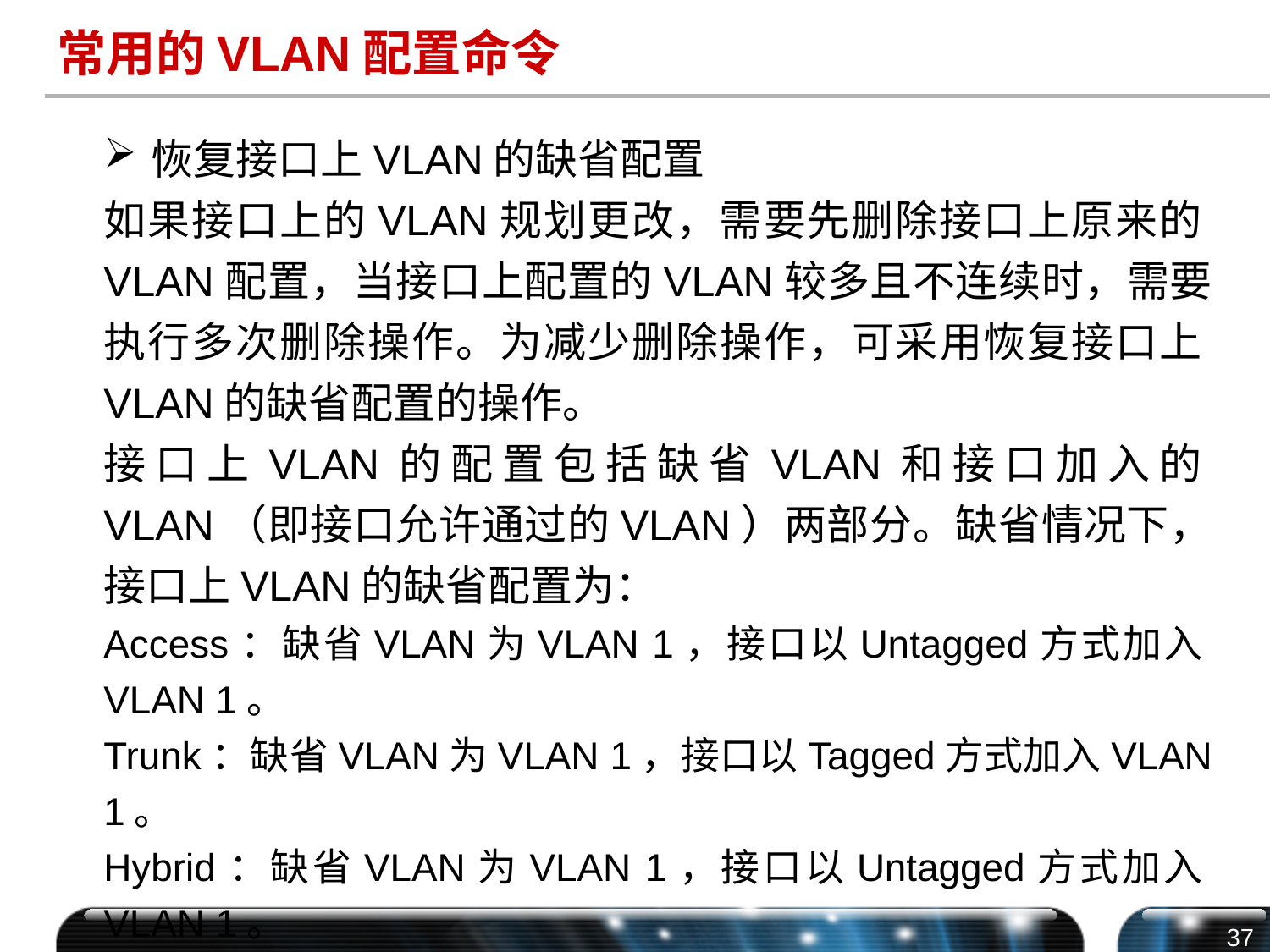

# 常用的VLAN配置命令
恢复接口上VLAN的缺省配置
如果接口上的VLAN规划更改，需要先删除接口上原来的VLAN配置，当接口上配置的VLAN较多且不连续时，需要执行多次删除操作。为减少删除操作，可采用恢复接口上VLAN的缺省配置的操作。
接口上VLAN的配置包括缺省VLAN和接口加入的VLAN（即接口允许通过的VLAN）两部分。缺省情况下，接口上VLAN的缺省配置为：
Access：缺省VLAN为VLAN 1，接口以Untagged方式加入VLAN 1。
Trunk：缺省VLAN为VLAN 1，接口以Tagged方式加入VLAN 1。
Hybrid：缺省VLAN为VLAN 1，接口以Untagged方式加入VLAN 1。